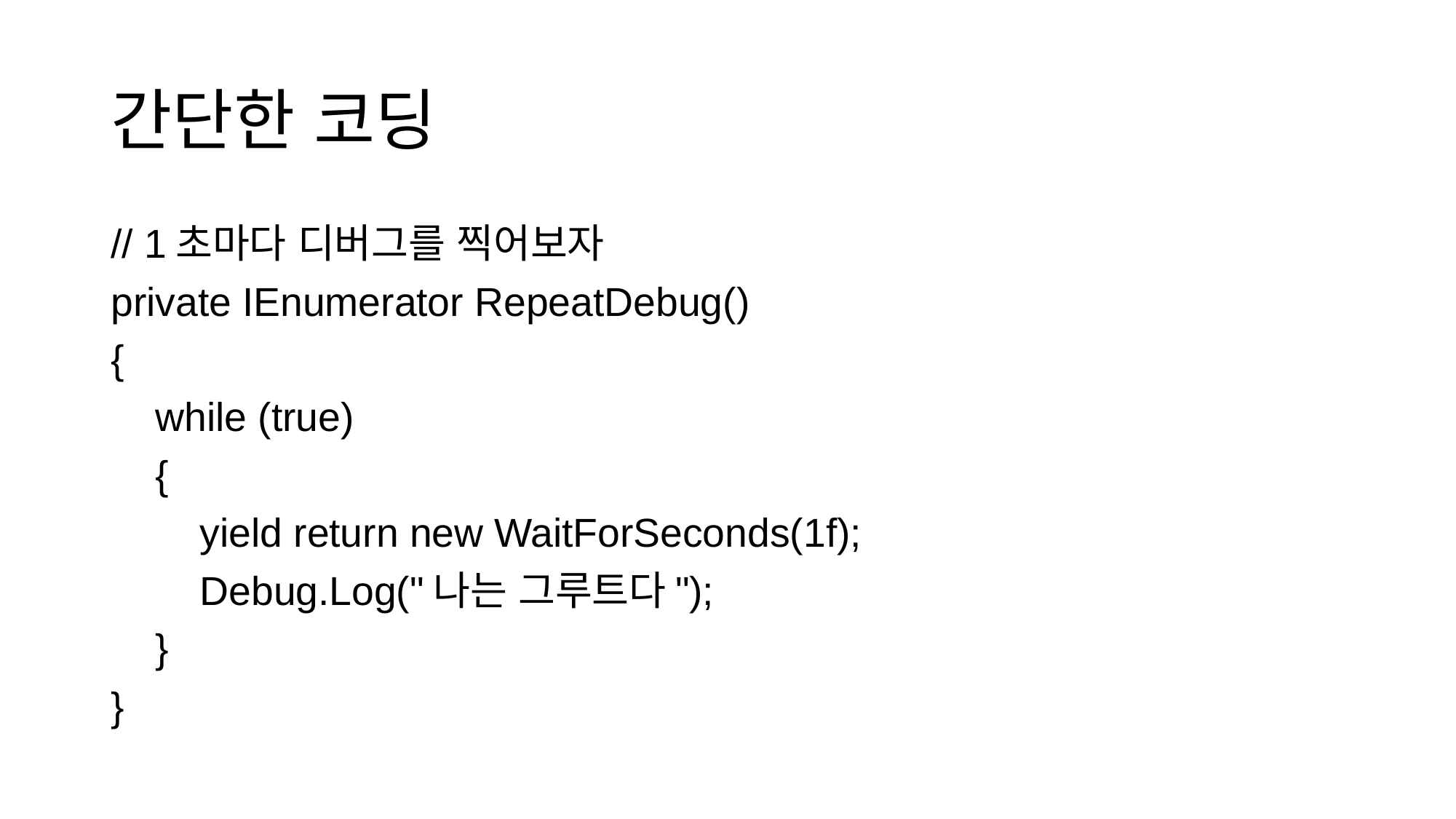

# 간단한 코딩
// 1초마다 디버그를 찍어보자
private IEnumerator RepeatDebug()
{
    while (true)
    {
        yield return new WaitForSeconds(1f);
        Debug.Log("나는 그루트다");
    }
}